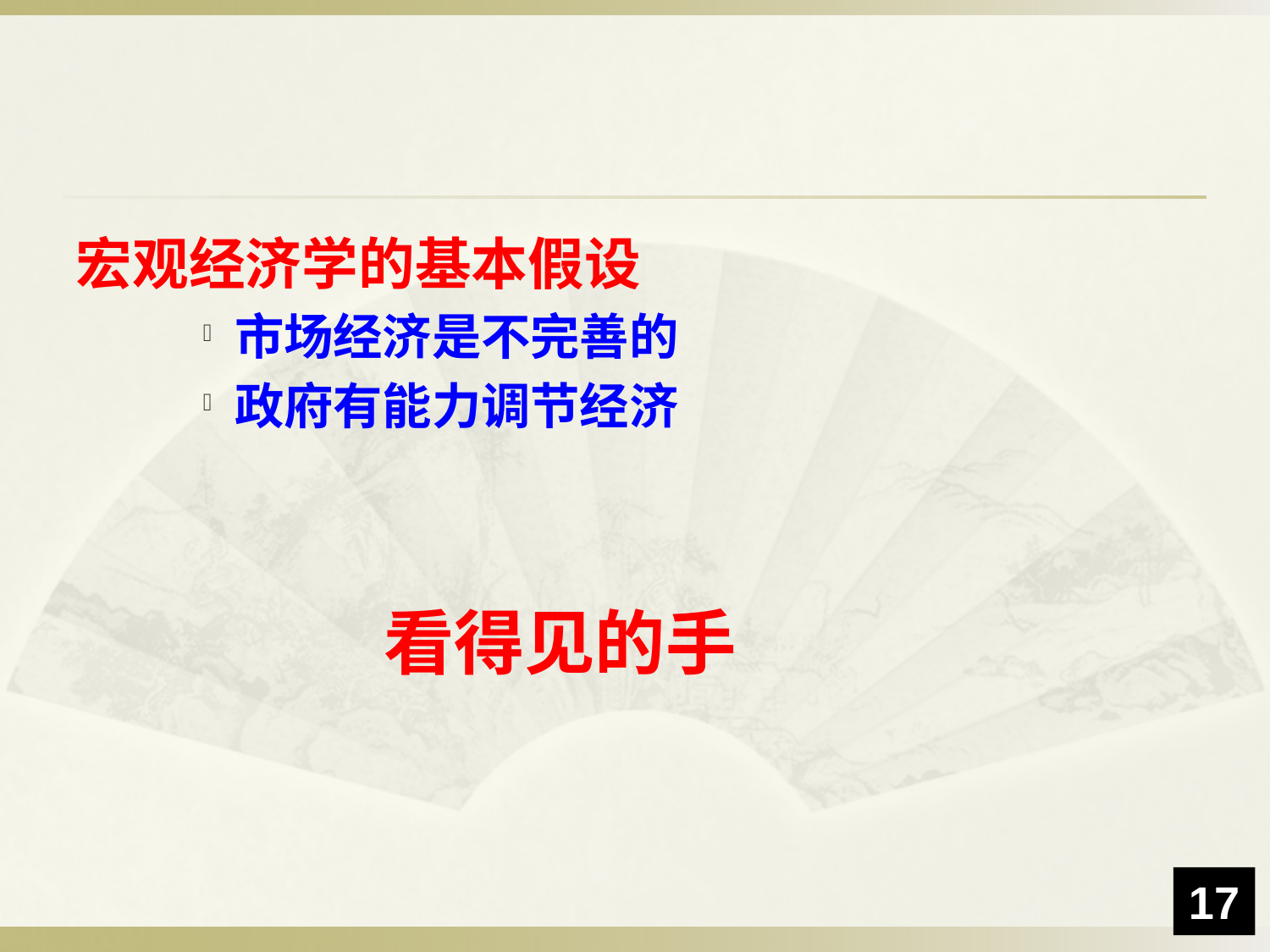

宏观经济学的基本假设
市场经济是不完善的
政府有能力调节经济
看得见的手
17